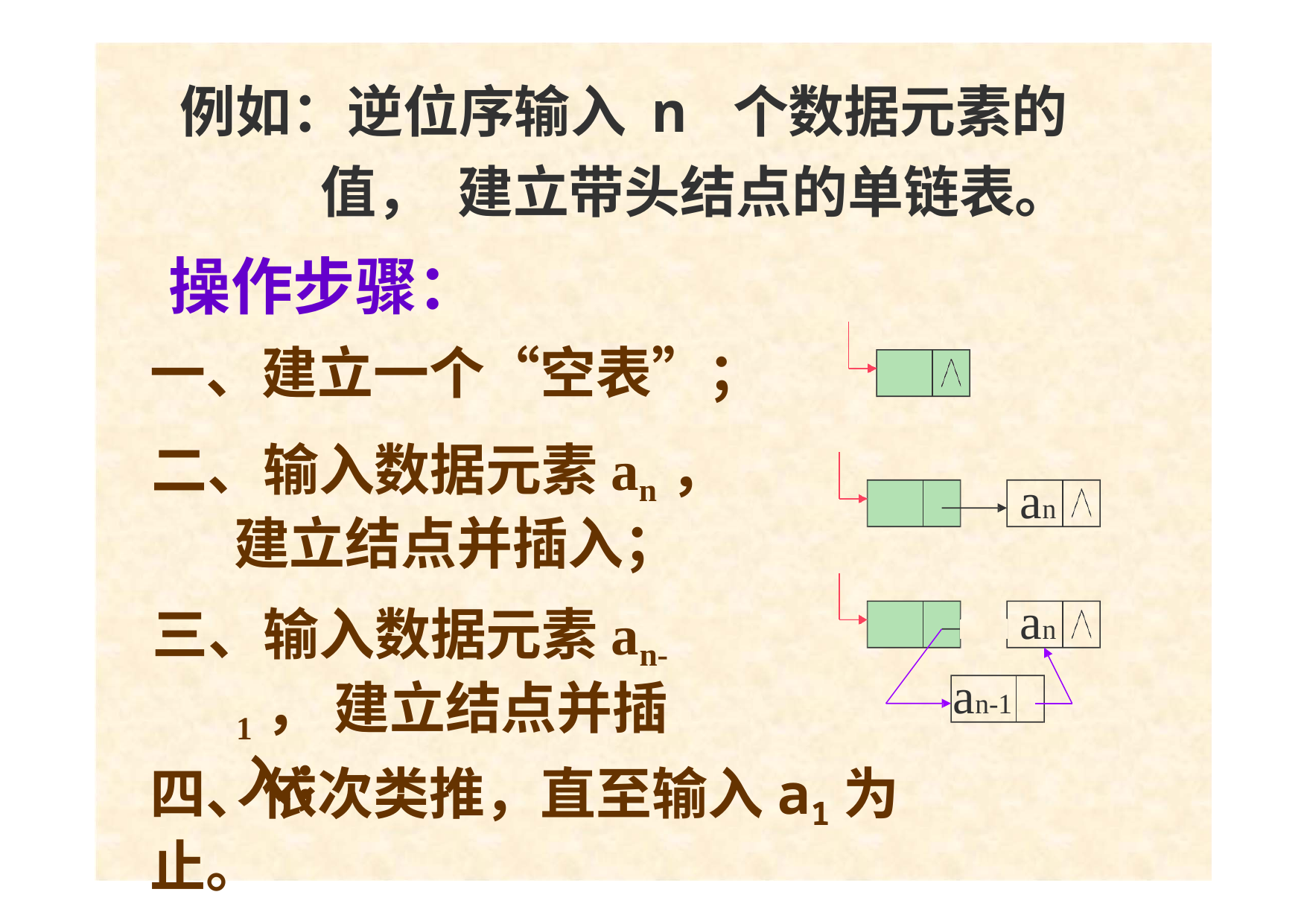

# 例如：逆位序输入 n 个数据元素的值，  建立带头结点的单链表。
操作步骤：
一、建立一个“空表”； 二、输入数据元素an，
建立结点并插入；
三、输入数据元素an-1， 建立结点并插入；

an

an

an-1

四、依次类推，直至输入a1为止。